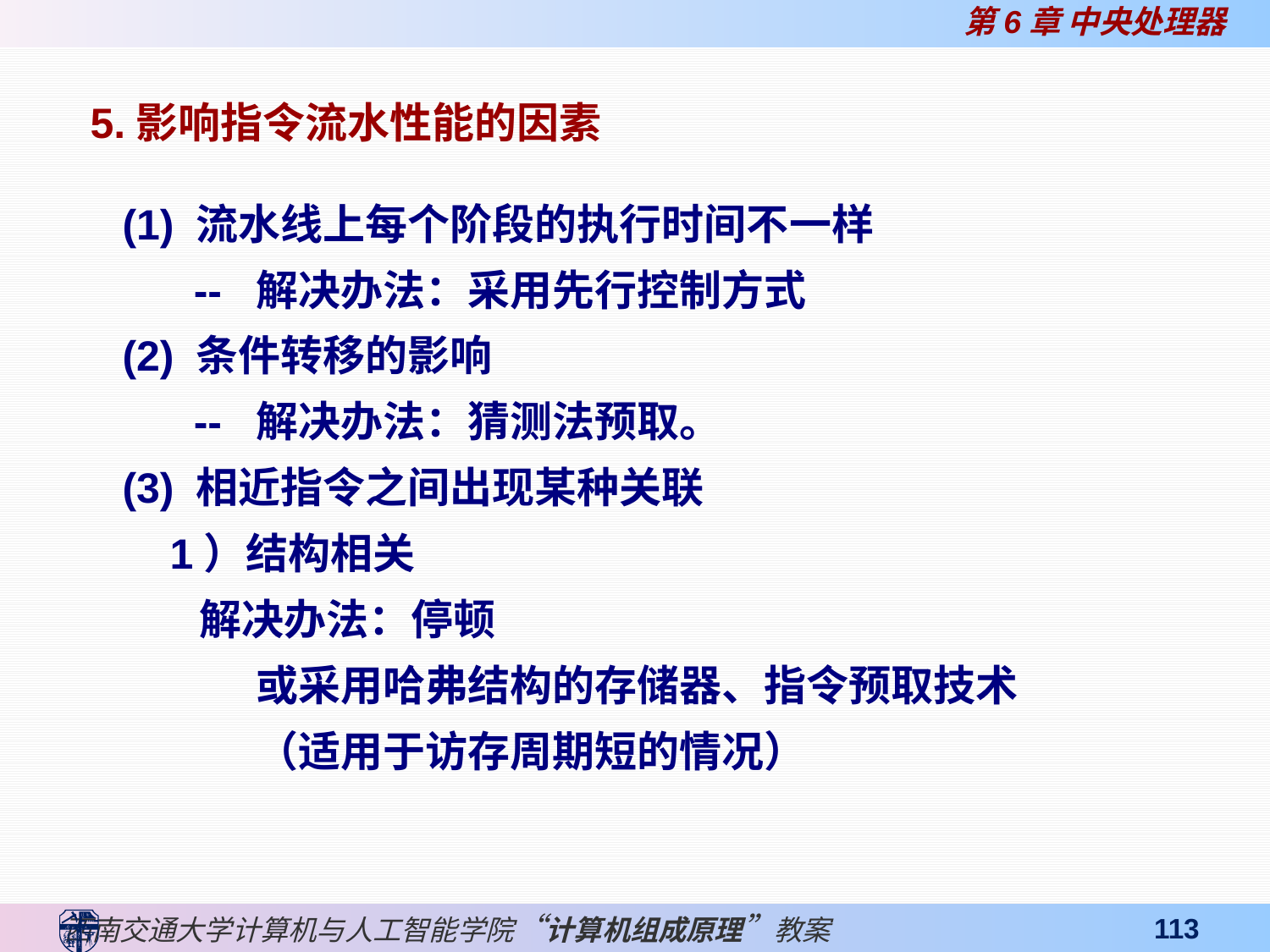

5.影响指令流水性能的因素
(1) 流水线上每个阶段的执行时间不一样
      --  解决办法：采用先行控制方式
(2) 条件转移的影响
      --  解决办法：猜测法预取。
(3) 相近指令之间出现某种关联
    1）结构相关
       解决办法：停顿
             或采用哈弗结构的存储器、指令预取技术
             （适用于访存周期短的情况）